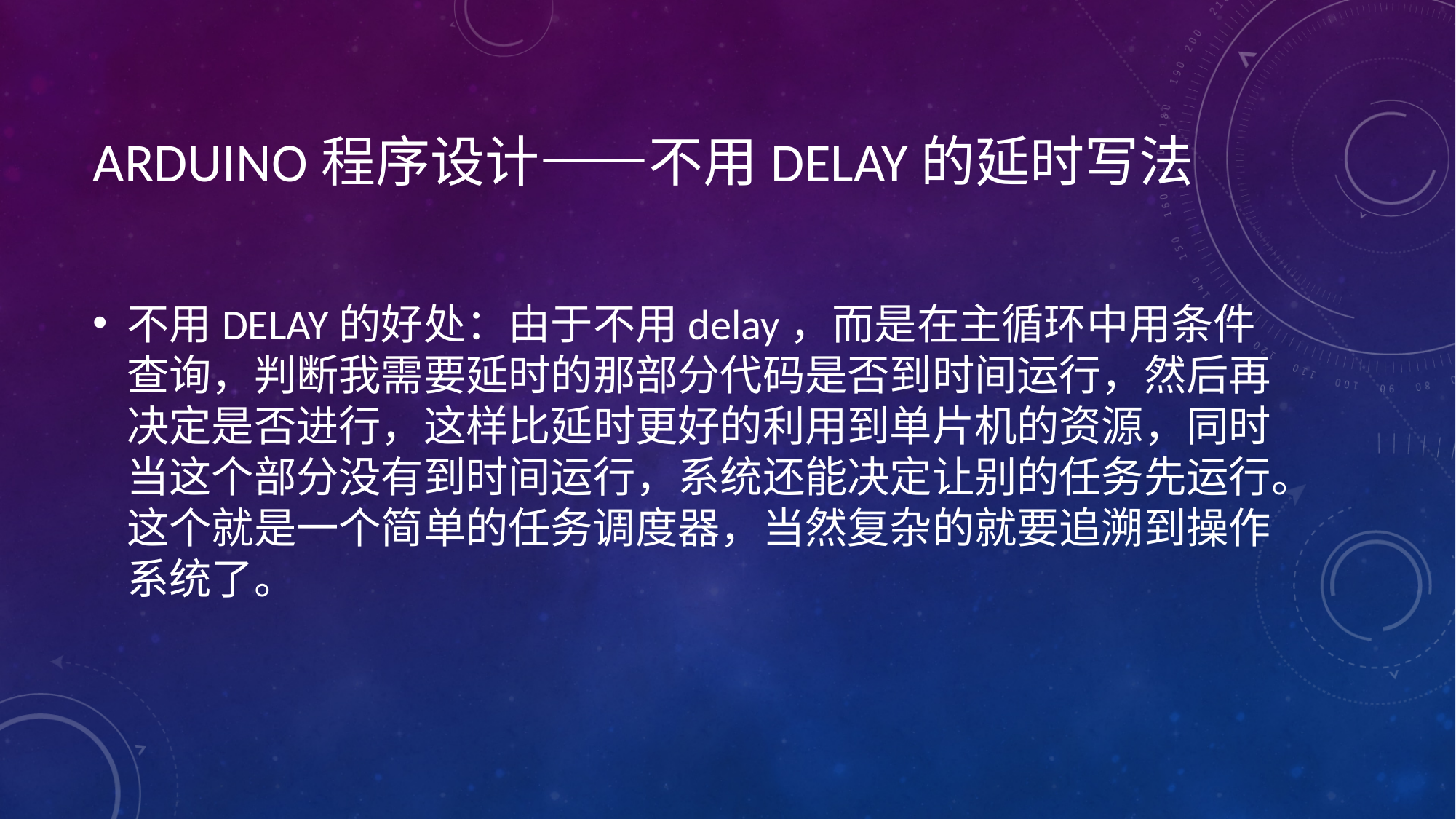

# Arduino程序设计——不用delay的延时写法
不用DELAY的好处：由于不用delay，而是在主循环中用条件查询，判断我需要延时的那部分代码是否到时间运行，然后再决定是否进行，这样比延时更好的利用到单片机的资源，同时当这个部分没有到时间运行，系统还能决定让别的任务先运行。这个就是一个简单的任务调度器，当然复杂的就要追溯到操作系统了。